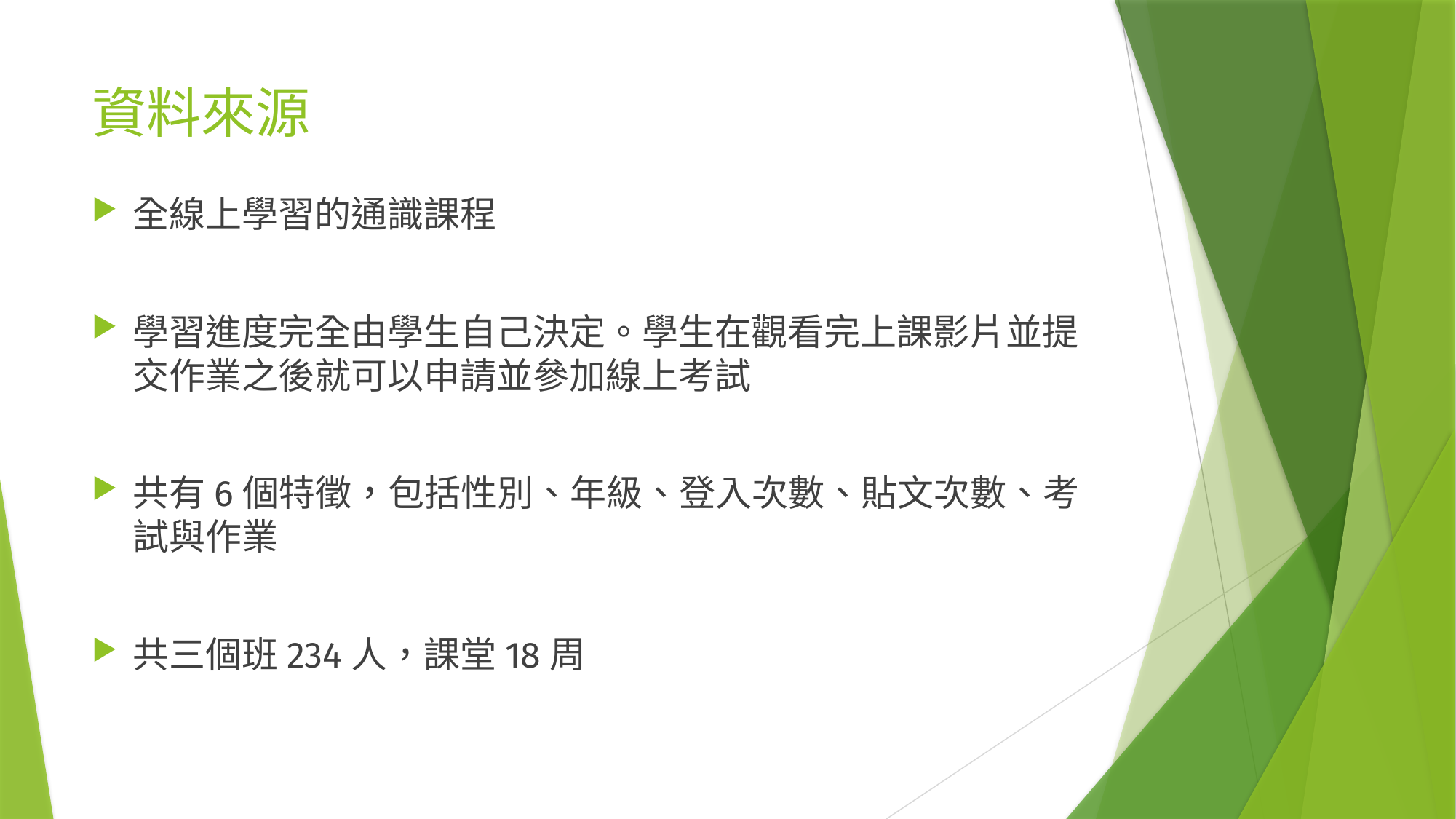

# 資料來源
全線上學習的通識課程

學習進度完全由學生自己決定。學生在觀看完上課影片並提交作業之後就可以申請並參加線上考試

共有6個特徵，包括性別、年級、登入次數、貼文次數、考試與作業

共三個班234人，課堂18周